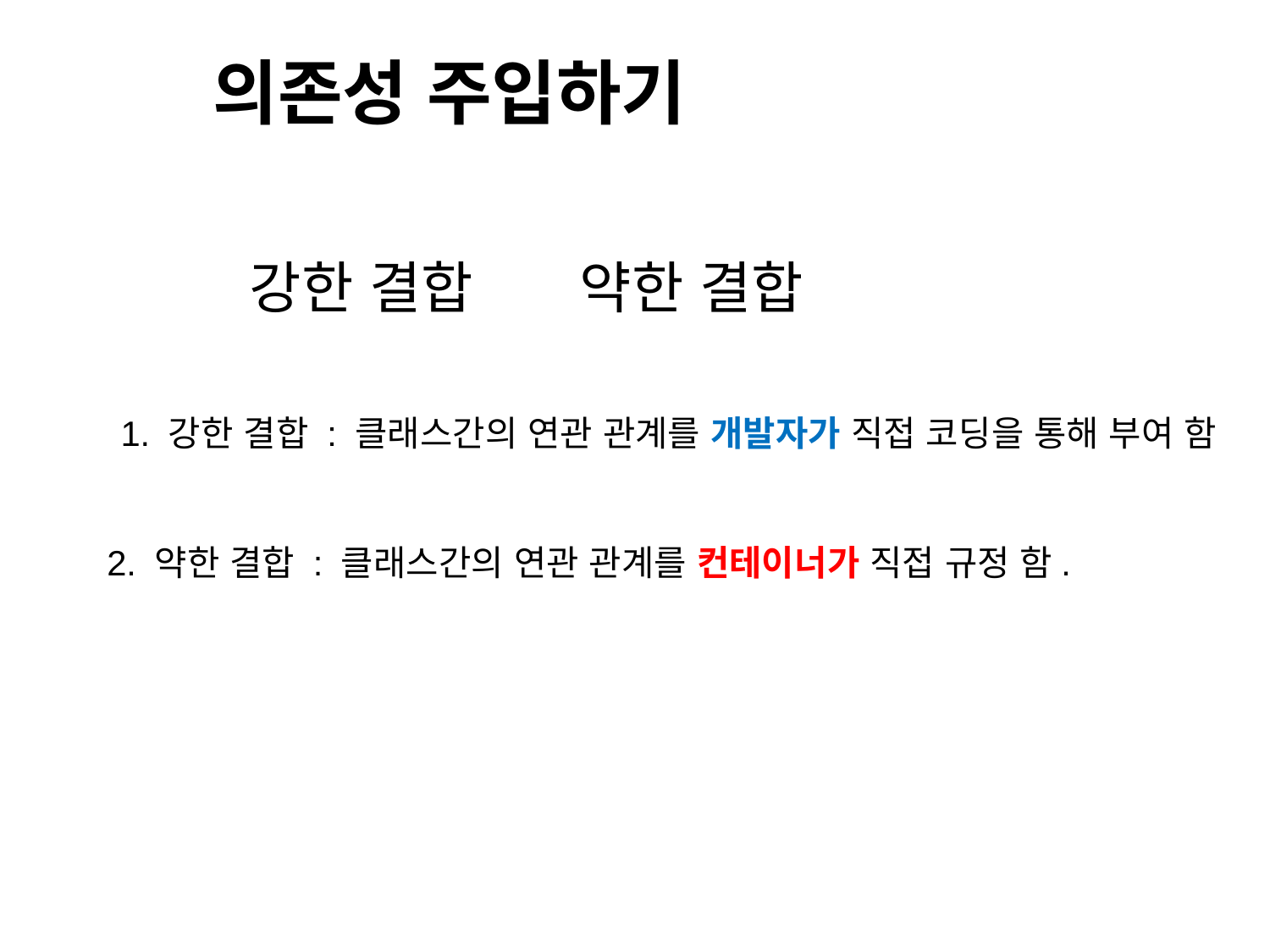

의존성 주입하기
약한 결합
강한 결합
1. 강한 결합 : 클래스간의 연관 관계를 개발자가 직접 코딩을 통해 부여 함
2. 약한 결합 : 클래스간의 연관 관계를 컨테이너가 직접 규정 함.